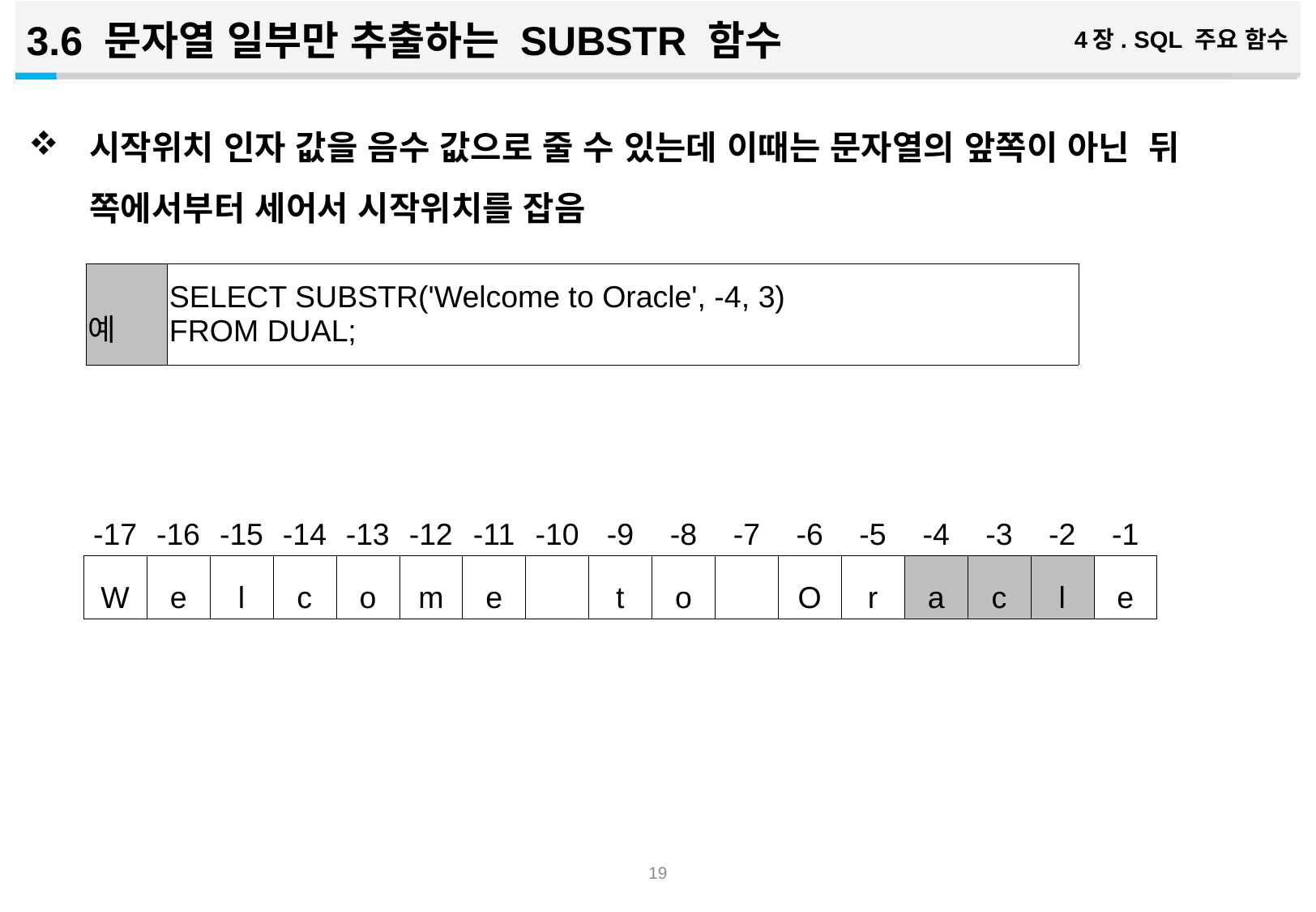

3.6 문자열 일부만 추출하는 SUBSTR 함수
4장. SQL 주요 함수
시작위치 인자 값을 음수 값으로 줄 수 있는데 이때는 문자열의 앞쪽이 아닌  뒤 쪽에서부터 세어서 시작위치를 잡음

| 예 | SELECT SUBSTR('Welcome to Oracle', -4, 3) FROM DUAL; |
| --- | --- |
| -17 | -16 | -15 | -14 | -13 | -12 | -11 | -10 | -9 | -8 | -7 | -6 | -5 | -4 | -3 | -2 | -1 |
| --- | --- | --- | --- | --- | --- | --- | --- | --- | --- | --- | --- | --- | --- | --- | --- | --- |
| W | e | l | c | o | m | e |  | t | o |  | O | r | a | c | l | e |
19